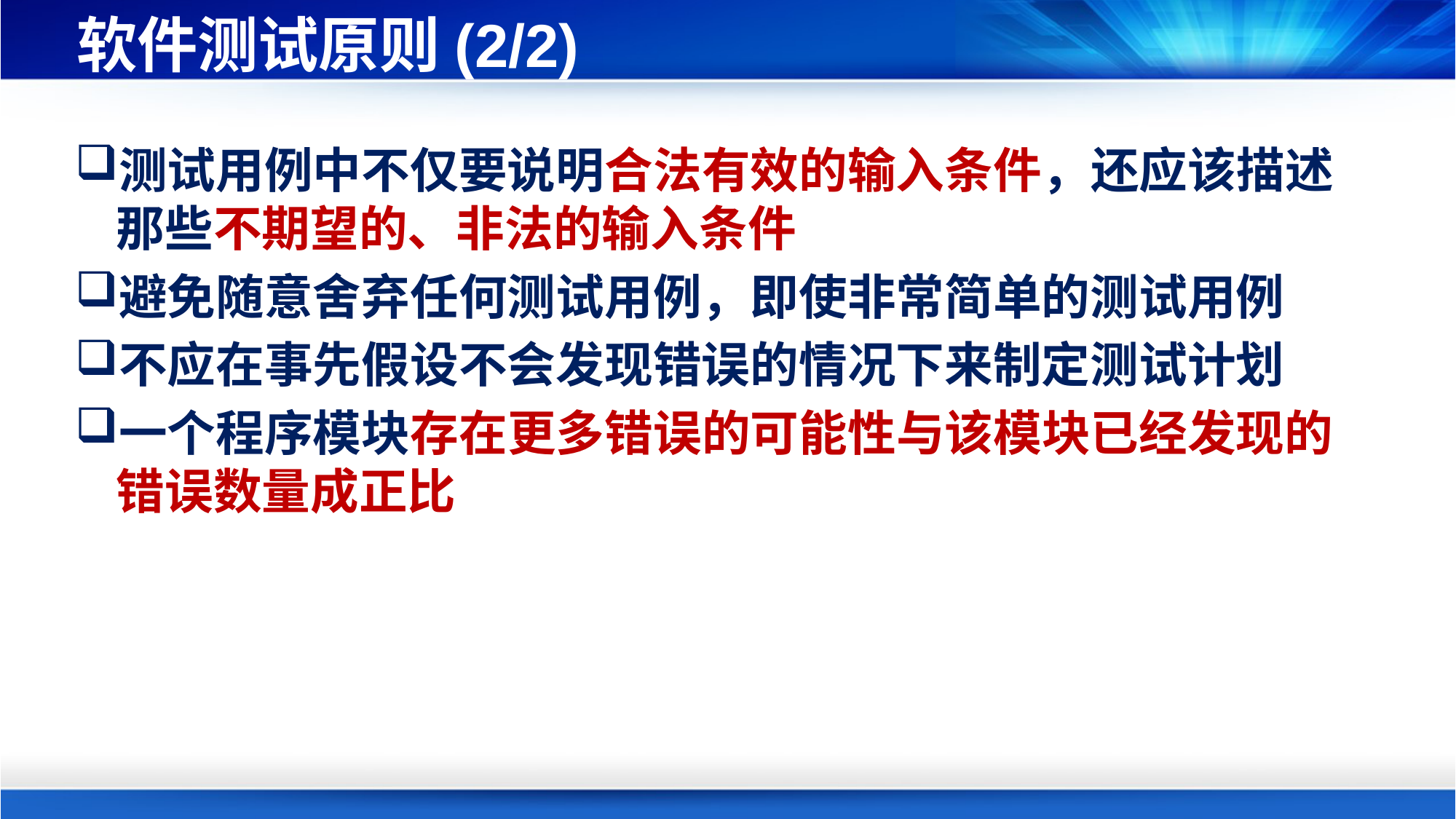

# 软件测试原则(2/2)
测试用例中不仅要说明合法有效的输入条件，还应该描述那些不期望的、非法的输入条件
避免随意舍弃任何测试用例，即使非常简单的测试用例
不应在事先假设不会发现错误的情况下来制定测试计划
一个程序模块存在更多错误的可能性与该模块已经发现的错误数量成正比